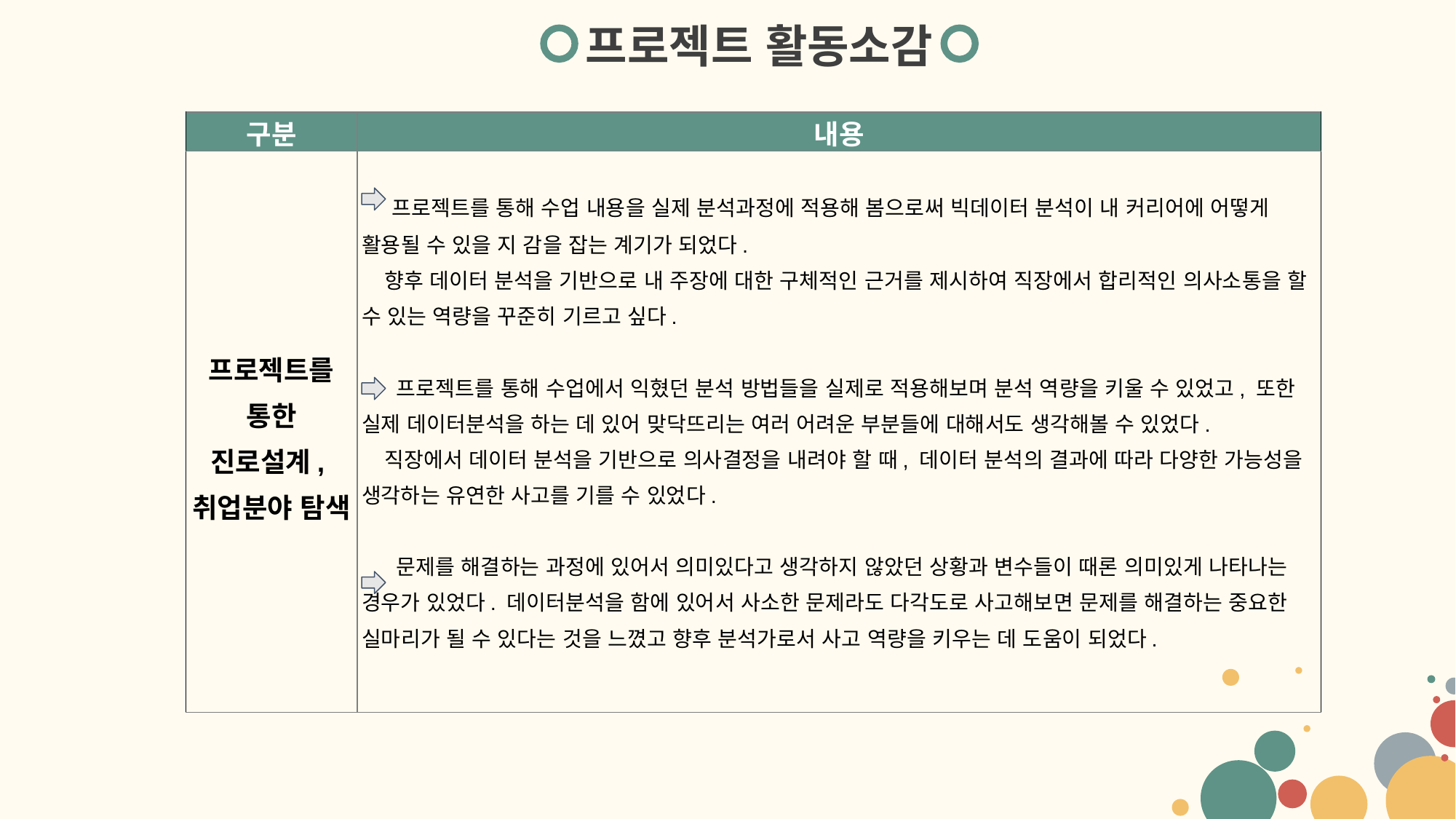

프로젝트 활동소감

| 구분 | 내용 |
| --- | --- |
| 프로젝트를 통한 진로설계, 취업분야 탐색 | 프로젝트를 통해 수업 내용을 실제 분석과정에 적용해 봄으로써 빅데이터 분석이 내 커리어에 어떻게 활용될 수 있을 지 감을 잡는 계기가 되었다. 향후 데이터 분석을 기반으로 내 주장에 대한 구체적인 근거를 제시하여 직장에서 합리적인 의사소통을 할 수 있는 역량을 꾸준히 기르고 싶다. 프로젝트를 통해 수업에서 익혔던 분석 방법들을 실제로 적용해보며 분석 역량을 키울 수 있었고, 또한 실제 데이터분석을 하는 데 있어 맞닥뜨리는 여러 어려운 부분들에 대해서도 생각해볼 수 있었다. 직장에서 데이터 분석을 기반으로 의사결정을 내려야 할 때, 데이터 분석의 결과에 따라 다양한 가능성을 생각하는 유연한 사고를 기를 수 있었다. 문제를 해결하는 과정에 있어서 의미있다고 생각하지 않았던 상황과 변수들이 때론 의미있게 나타나는 경우가 있었다. 데이터분석을 함에 있어서 사소한 문제라도 다각도로 사고해보면 문제를 해결하는 중요한 실마리가 될 수 있다는 것을 느꼈고 향후 분석가로서 사고 역량을 키우는 데 도움이 되었다. |